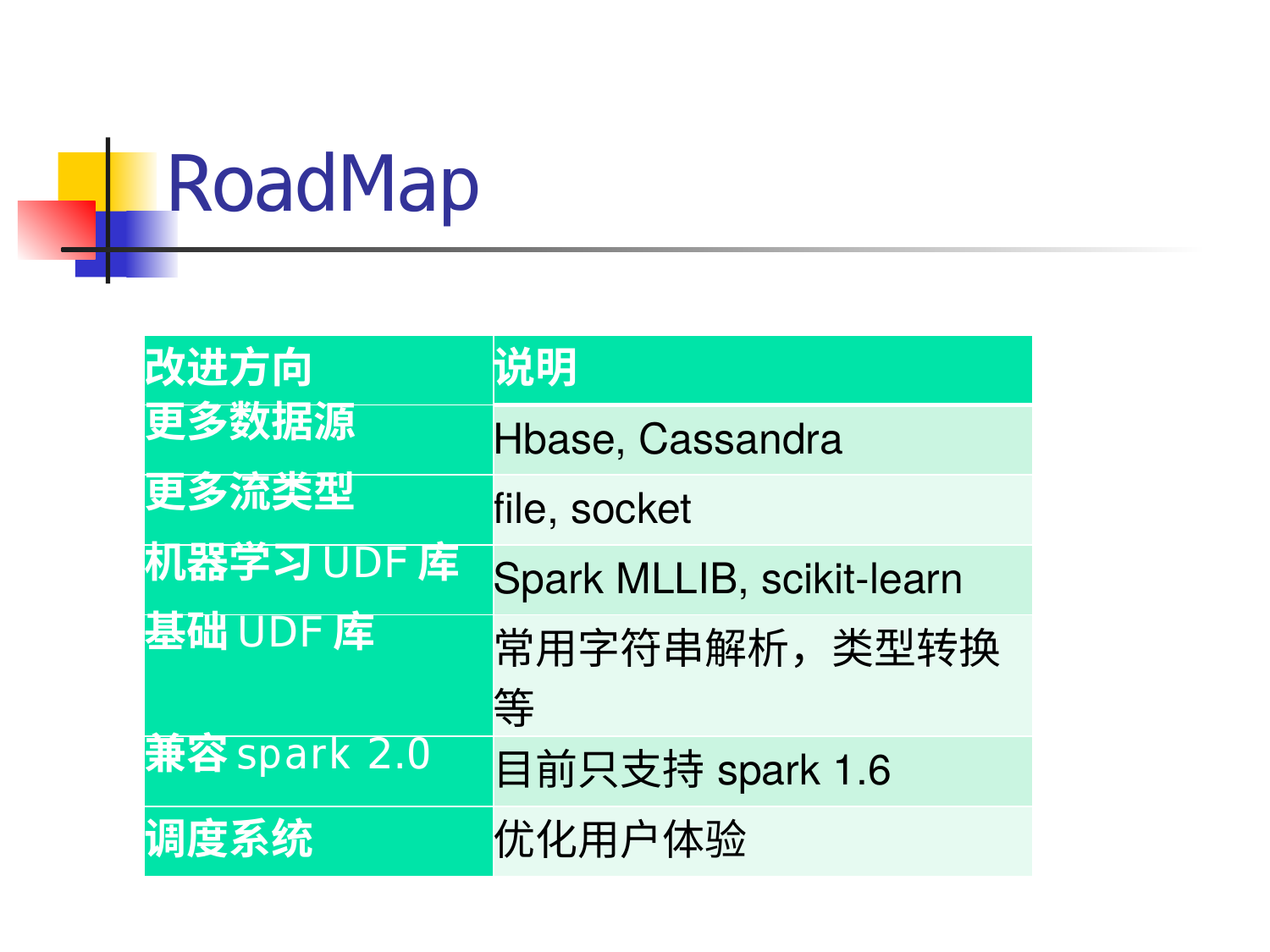

# RoadMap
| 改进方向 | 说明 |
| --- | --- |
| 更多数据源 | Hbase, Cassandra |
| 更多流类型 | file, socket |
| 机器学习UDF库 | Spark MLLIB, scikit-learn |
| 基础UDF库 | 常用字符串解析，类型转换等 |
| 兼容spark 2.0 | 目前只支持spark 1.6 |
| 调度系统 | 优化用户体验 |
15